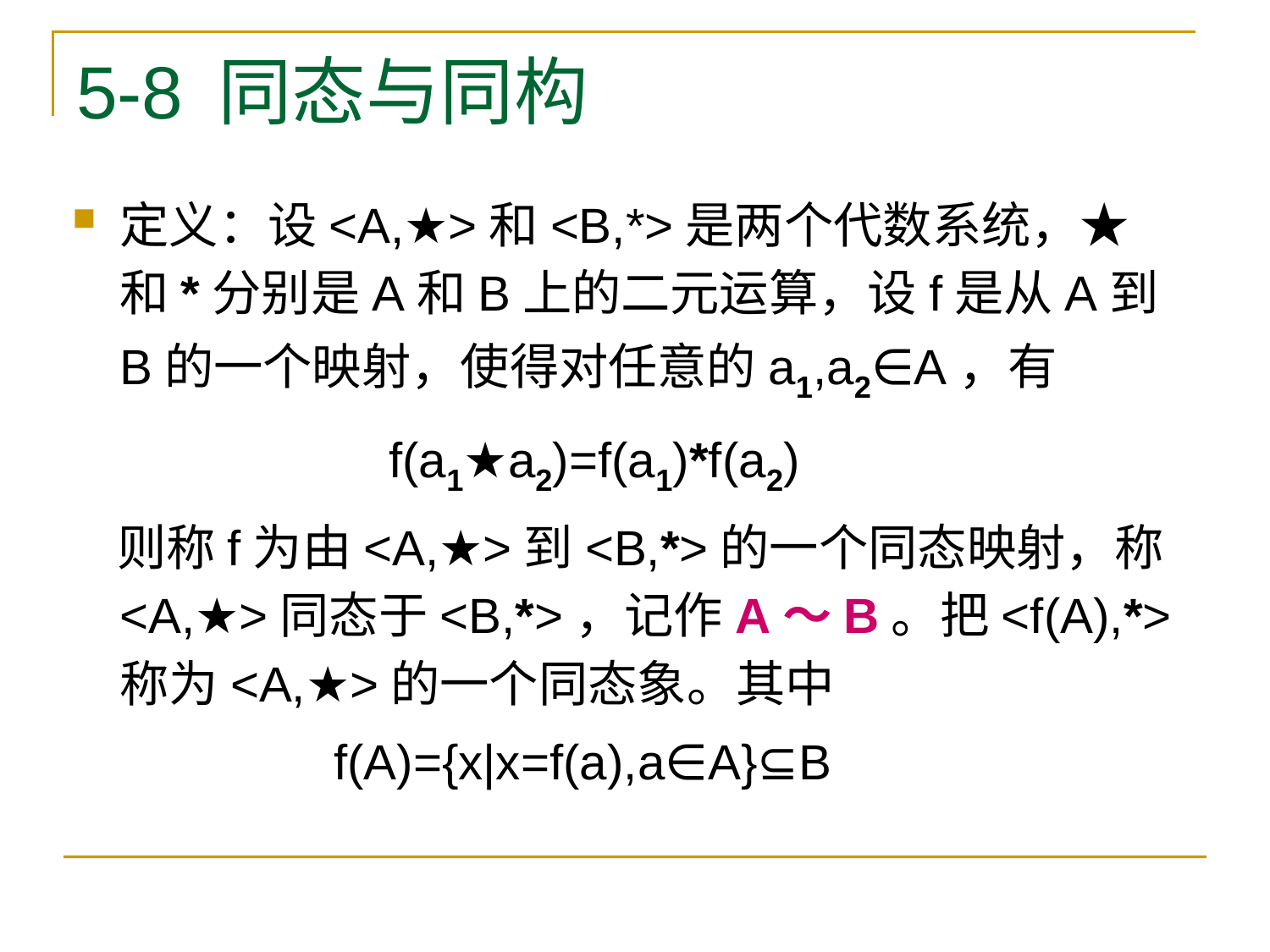

# 5-8 同态与同构
定义：设<A,★>和<B,*>是两个代数系统，★和*分别是A和B上的二元运算，设f是从A到B的一个映射，使得对任意的a1,a2∈A，有
                       f(a1★a2)=f(a1)*f(a2)
   则称f为由<A,★>到<B,*>的一个同态映射，称<A,★>同态于<B,*>，记作A～B。把<f(A),*>称为<A,★>的一个同态象。其中
                   f(A)={x|x=f(a),a∈A}⊆B